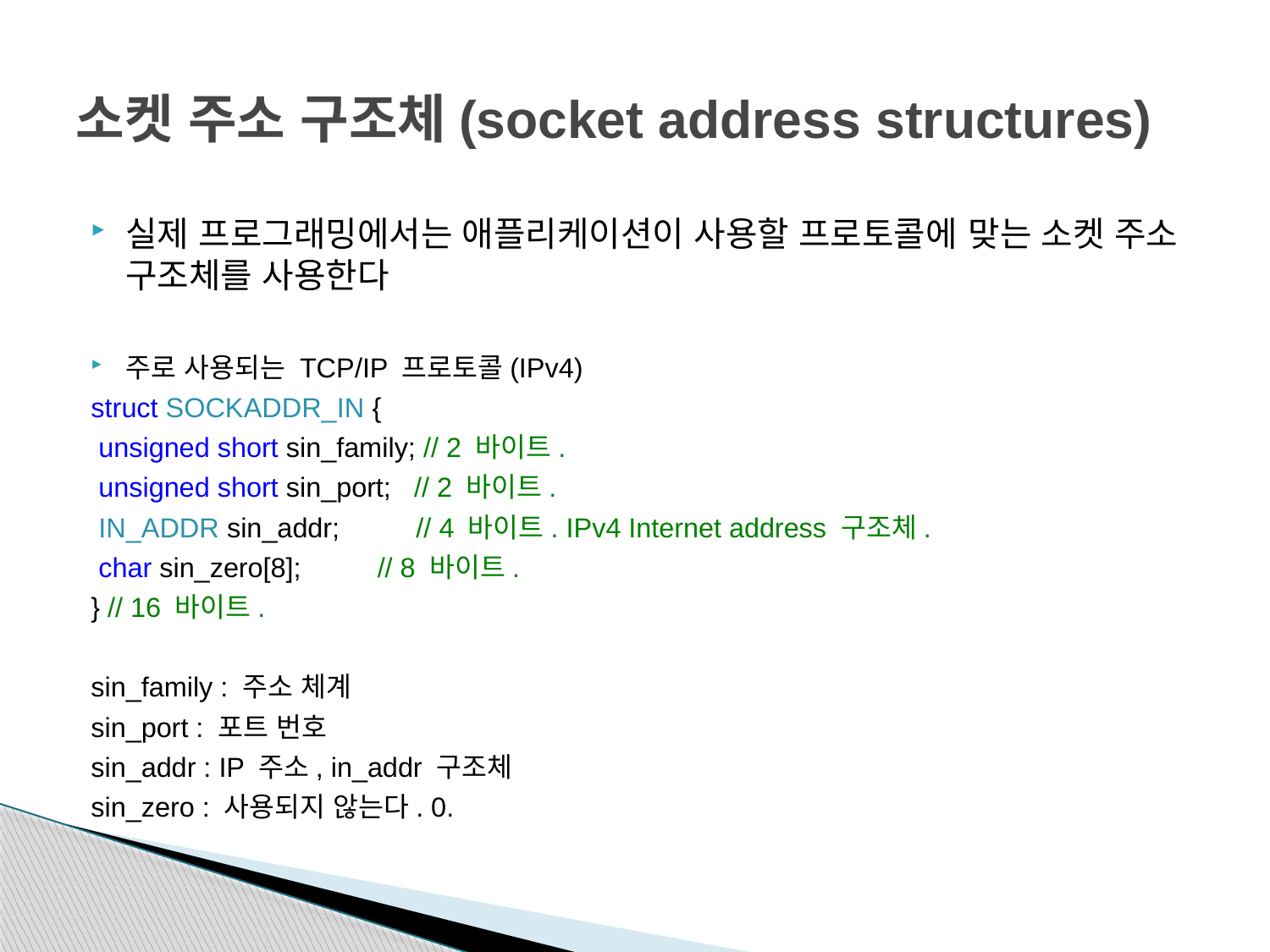

# 소켓 주소 구조체(socket address structures)
실제 프로그래밍에서는 애플리케이션이 사용할 프로토콜에 맞는 소켓 주소 구조체를 사용한다

주로 사용되는 TCP/IP 프로토콜(IPv4)
struct SOCKADDR_IN {
 unsigned short sin_family; // 2 바이트.
 unsigned short sin_port;   // 2 바이트.
 IN_ADDR sin_addr;          // 4 바이트. IPv4 Internet address 구조체.
 char sin_zero[8];          // 8 바이트.
} // 16 바이트.

sin_family : 주소 체계
sin_port : 포트 번호
sin_addr : IP 주소, in_addr 구조체
sin_zero : 사용되지 않는다. 0.